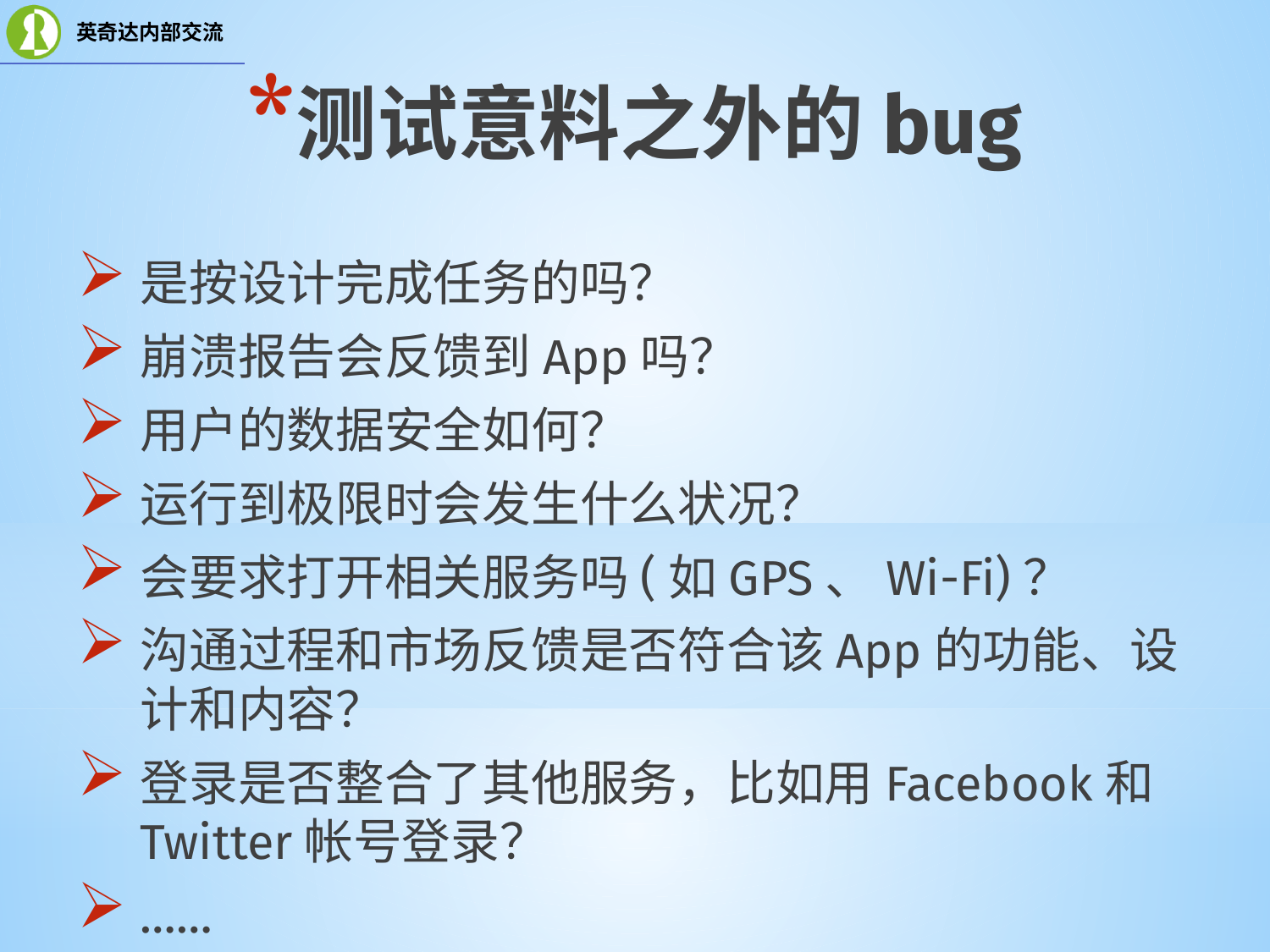

测试意料之外的bug
是按设计完成任务的吗？
崩溃报告会反馈到App吗？
用户的数据安全如何？
运行到极限时会发生什么状况？
会要求打开相关服务吗(如GPS、Wi-Fi)？
沟通过程和市场反馈是否符合该App的功能、设计和内容？
登录是否整合了其他服务，比如用Facebook和Twitter帐号登录？
……